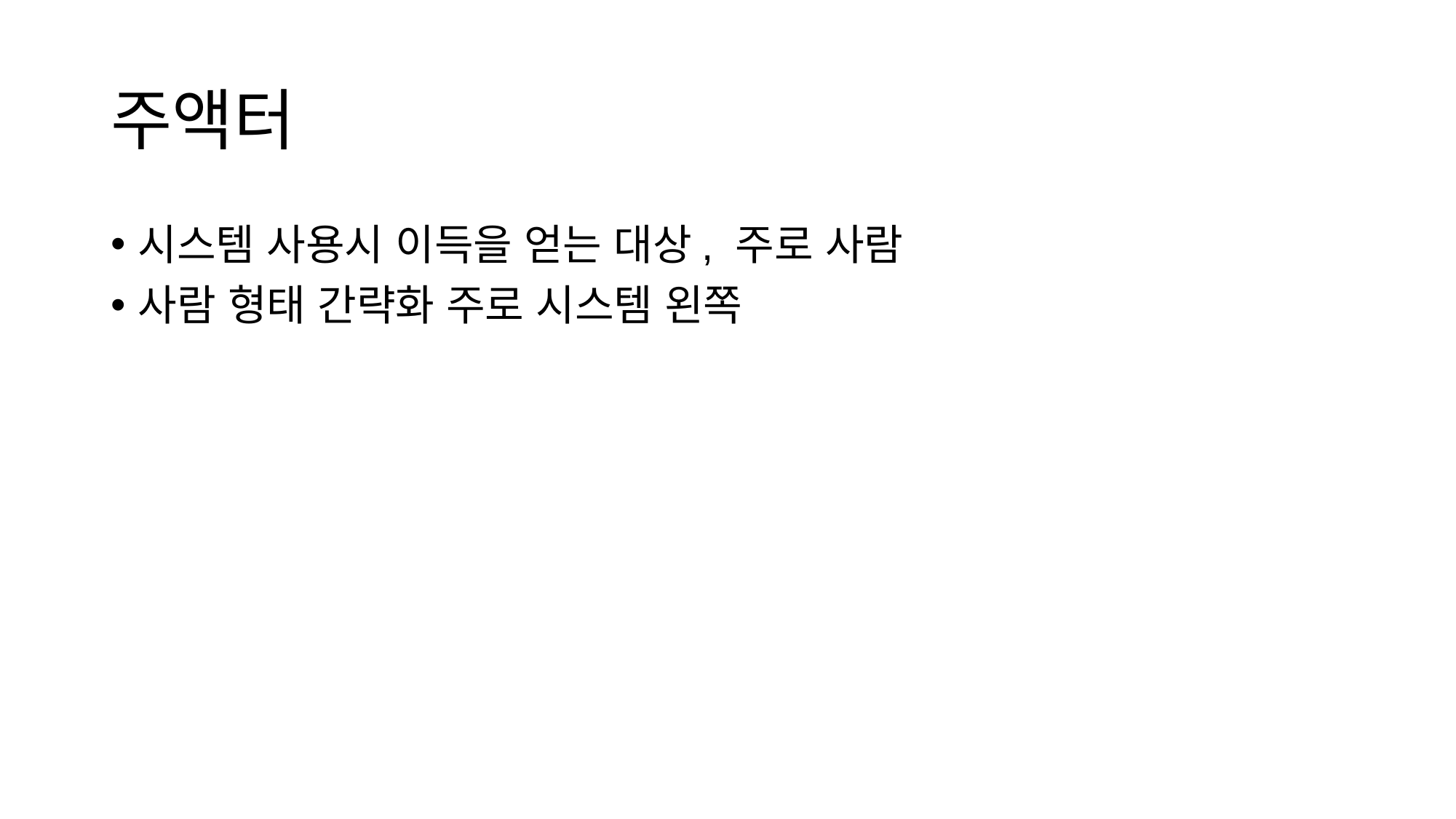

# 주액터
시스템 사용시 이득을 얻는 대상, 주로 사람
사람 형태 간략화 주로 시스템 왼쪽